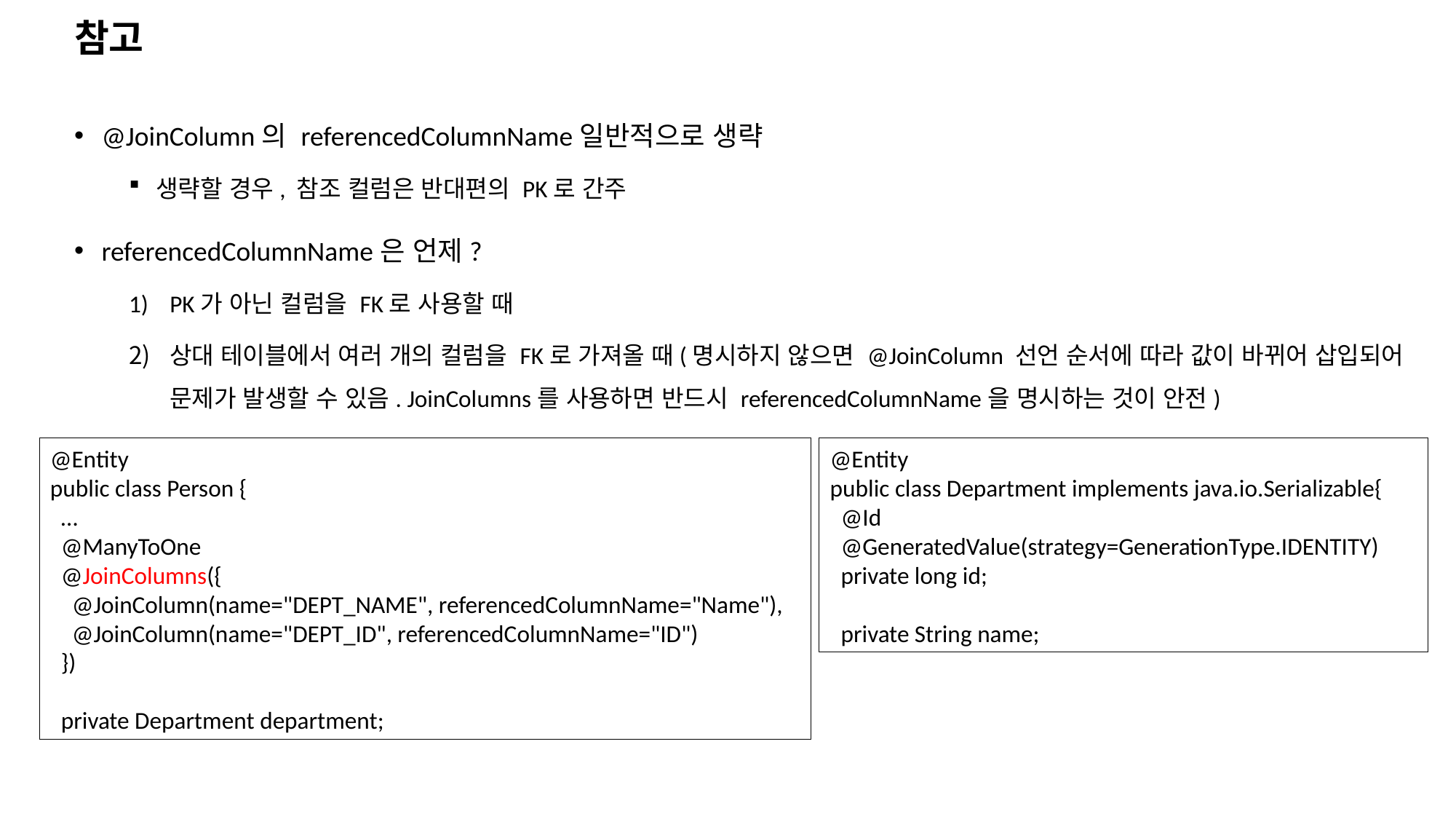

# 참고
@JoinColumn의 referencedColumnName일반적으로 생략
생략할 경우, 참조 컬럼은 반대편의 PK로 간주
referencedColumnName은 언제?
PK가 아닌 컬럼을 FK로 사용할 때
상대 테이블에서 여러 개의 컬럼을 FK로 가져올 때(명시하지 않으면 @JoinColumn 선언 순서에 따라 값이 바뀌어 삽입되어 문제가 발생할 수 있음. JoinColumns를 사용하면 반드시 referencedColumnName을 명시하는 것이 안전)

@Entity
public class Person {
  …
  @ManyToOne
  @JoinColumns({
    @JoinColumn(name="DEPT_NAME", referencedColumnName="Name"),
    @JoinColumn(name="DEPT_ID", referencedColumnName="ID")
  })

  private Department department;
@Entity
public class Department implements java.io.Serializable{
  @Id
  @GeneratedValue(strategy=GenerationType.IDENTITY)
  private long id;

  private String name;